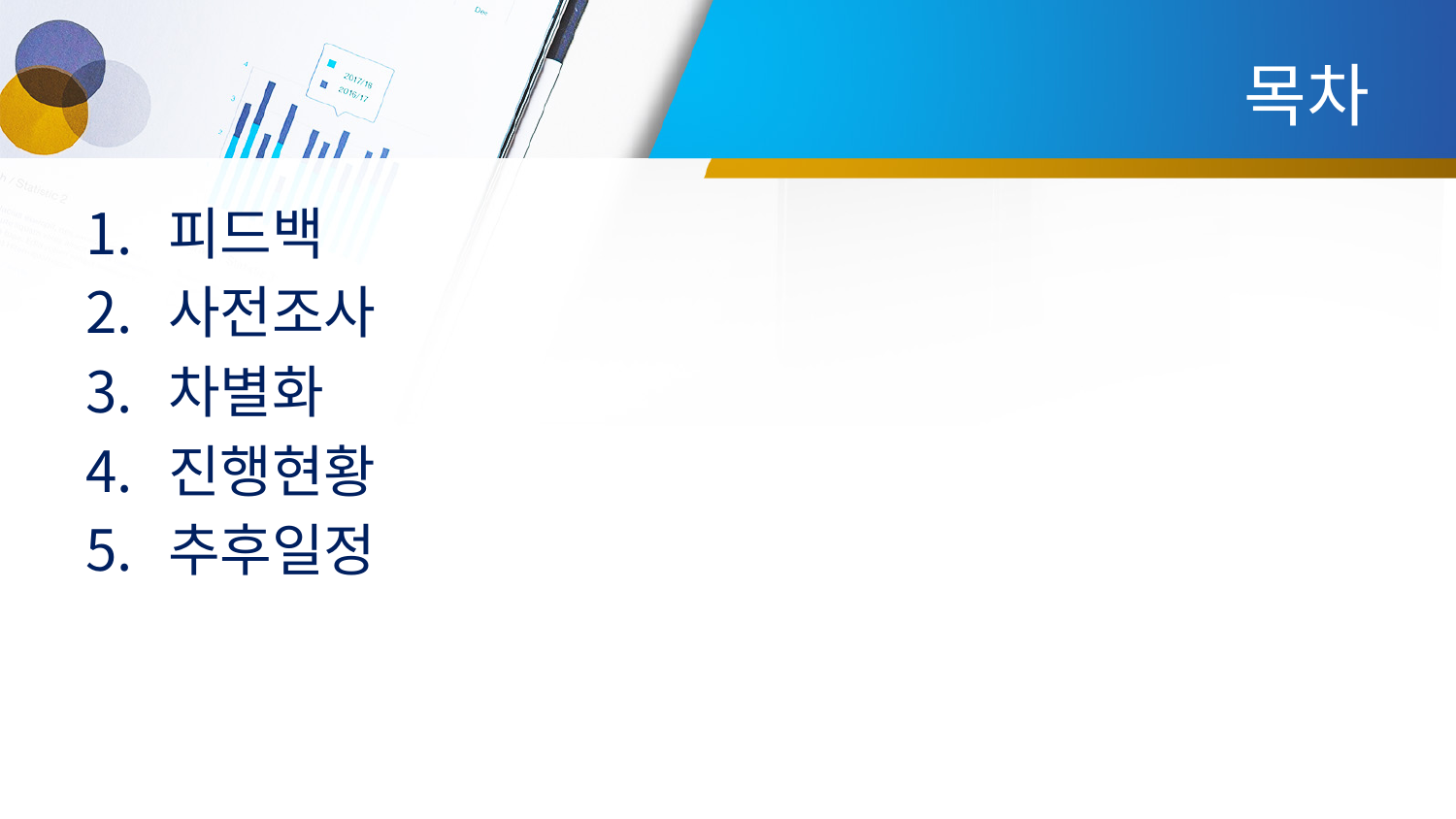

# 목차
피드백
사전조사
차별화
진행현황
추후일정